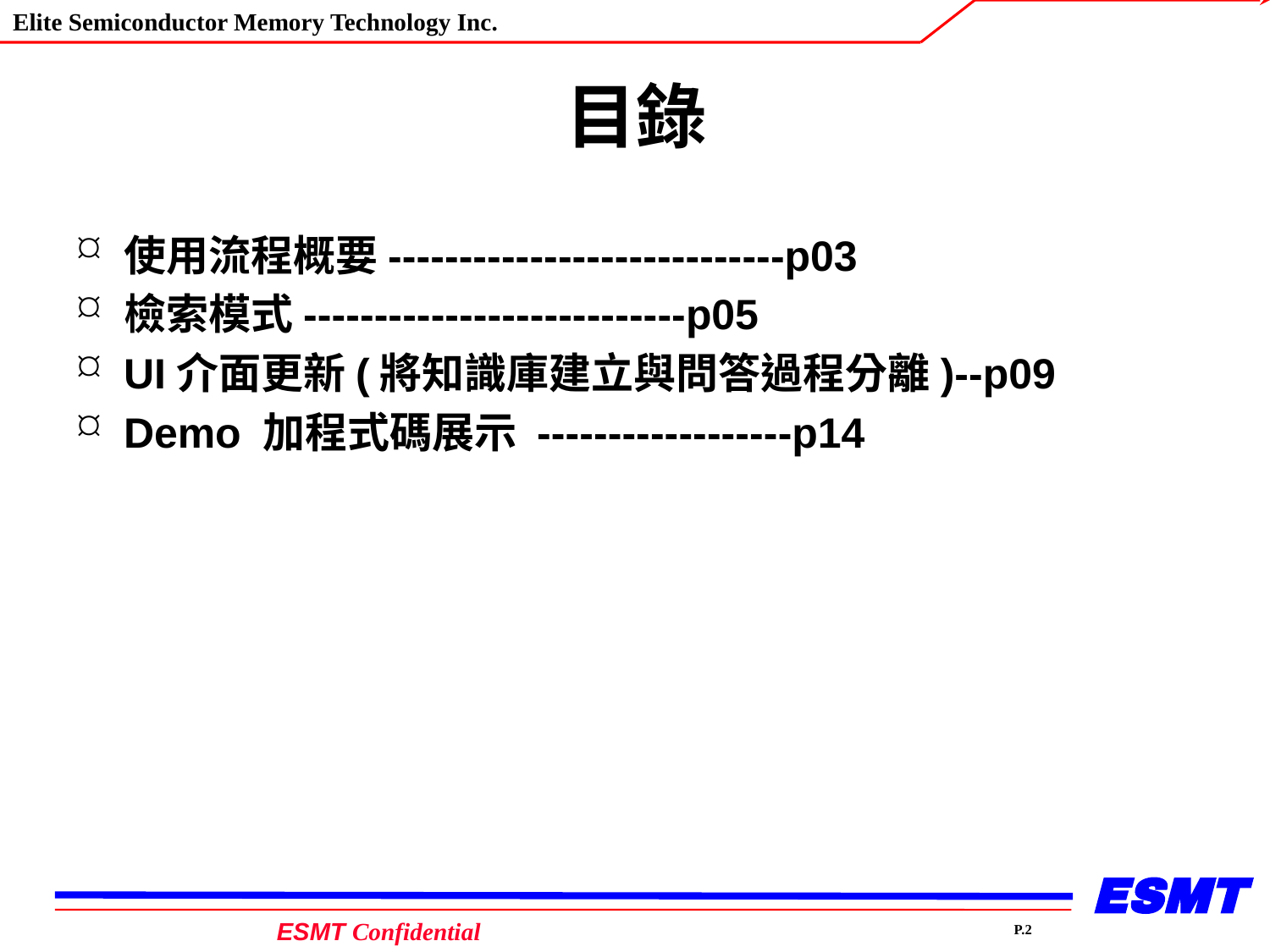

# 目錄
使用流程概要----------------------------p03
檢索模式---------------------------p05
UI介面更新(將知識庫建立與問答過程分離)--p09
Demo 加程式碼展示 ------------------p14